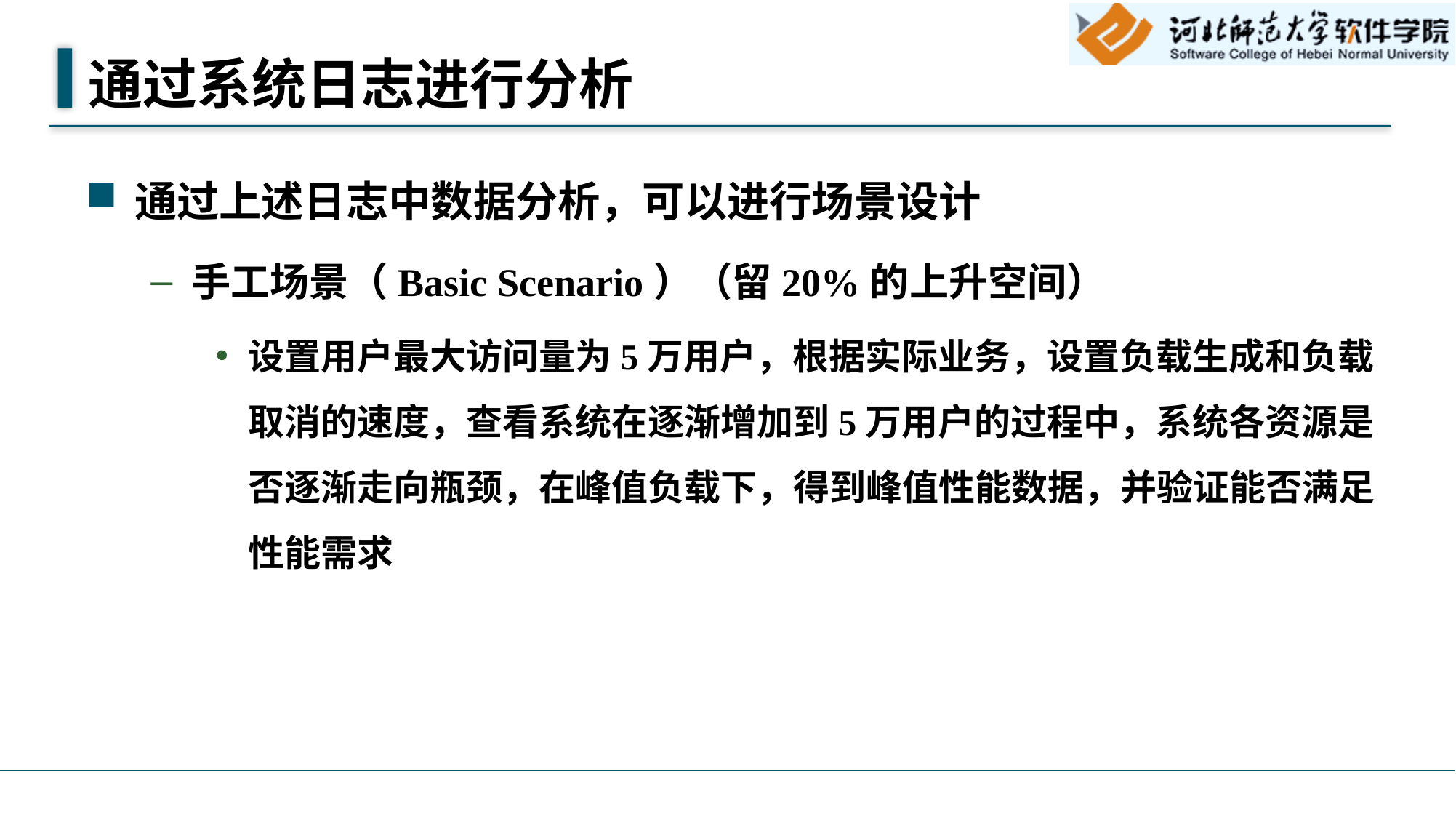

# 通过系统日志进行分析
通过上述日志中数据分析，可以进行场景设计
手工场景（Basic Scenario）（留20%的上升空间）
设置用户最大访问量为5万用户，根据实际业务，设置负载生成和负载取消的速度，查看系统在逐渐增加到5万用户的过程中，系统各资源是否逐渐走向瓶颈，在峰值负载下，得到峰值性能数据，并验证能否满足性能需求